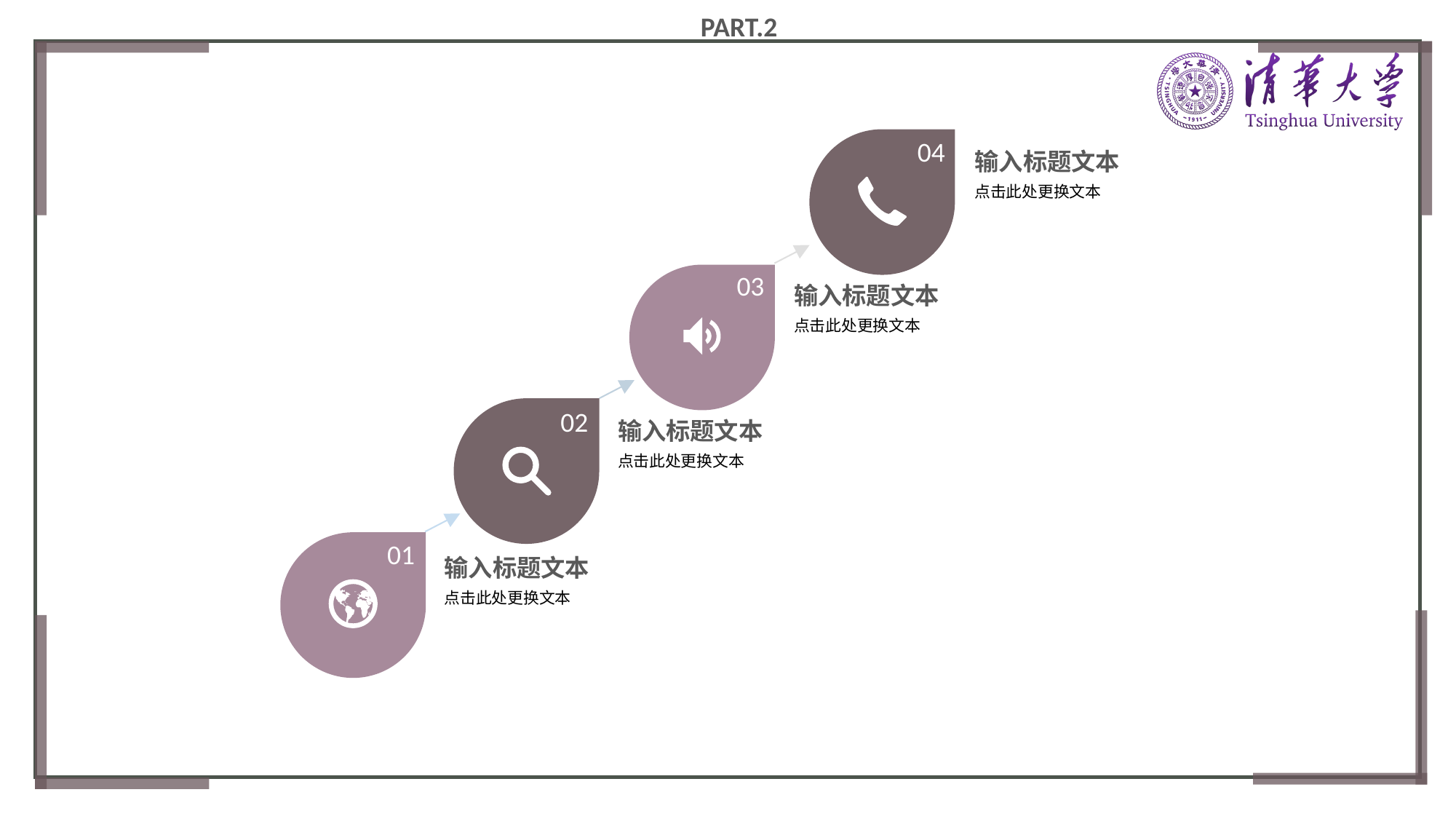

PART.2

04

输入标题文本
点击此处更换文本
03

输入标题文本
点击此处更换文本

02

输入标题文本
点击此处更换文本
01

输入标题文本
点击此处更换文本